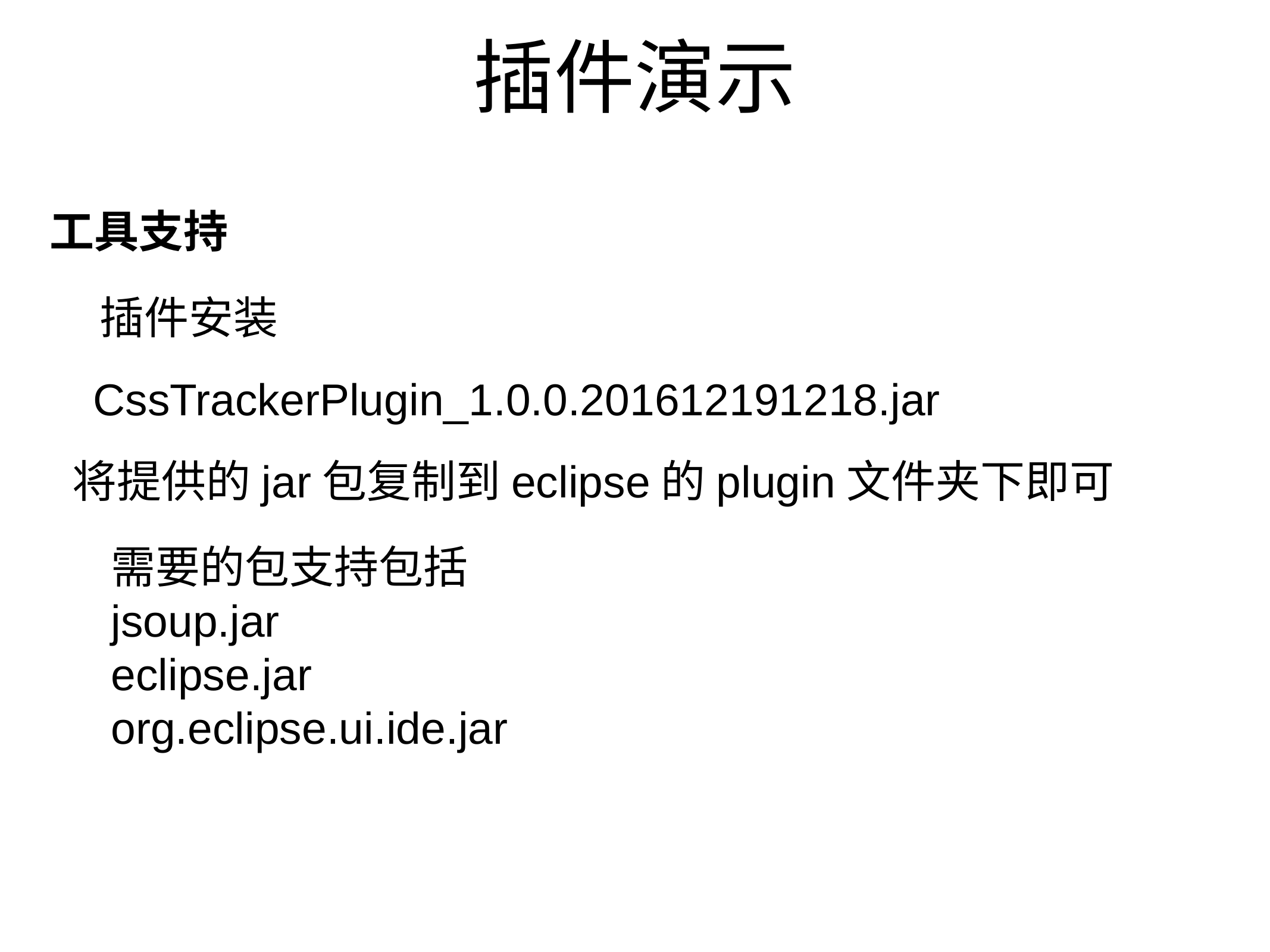

# 插件演示
工具支持
插件安装
CssTrackerPlugin_1.0.0.201612191218.jar
将提供的jar包复制到eclipse的plugin文件夹下即可
需要的包支持包括
jsoup.jar
eclipse.jar
org.eclipse.ui.ide.jar